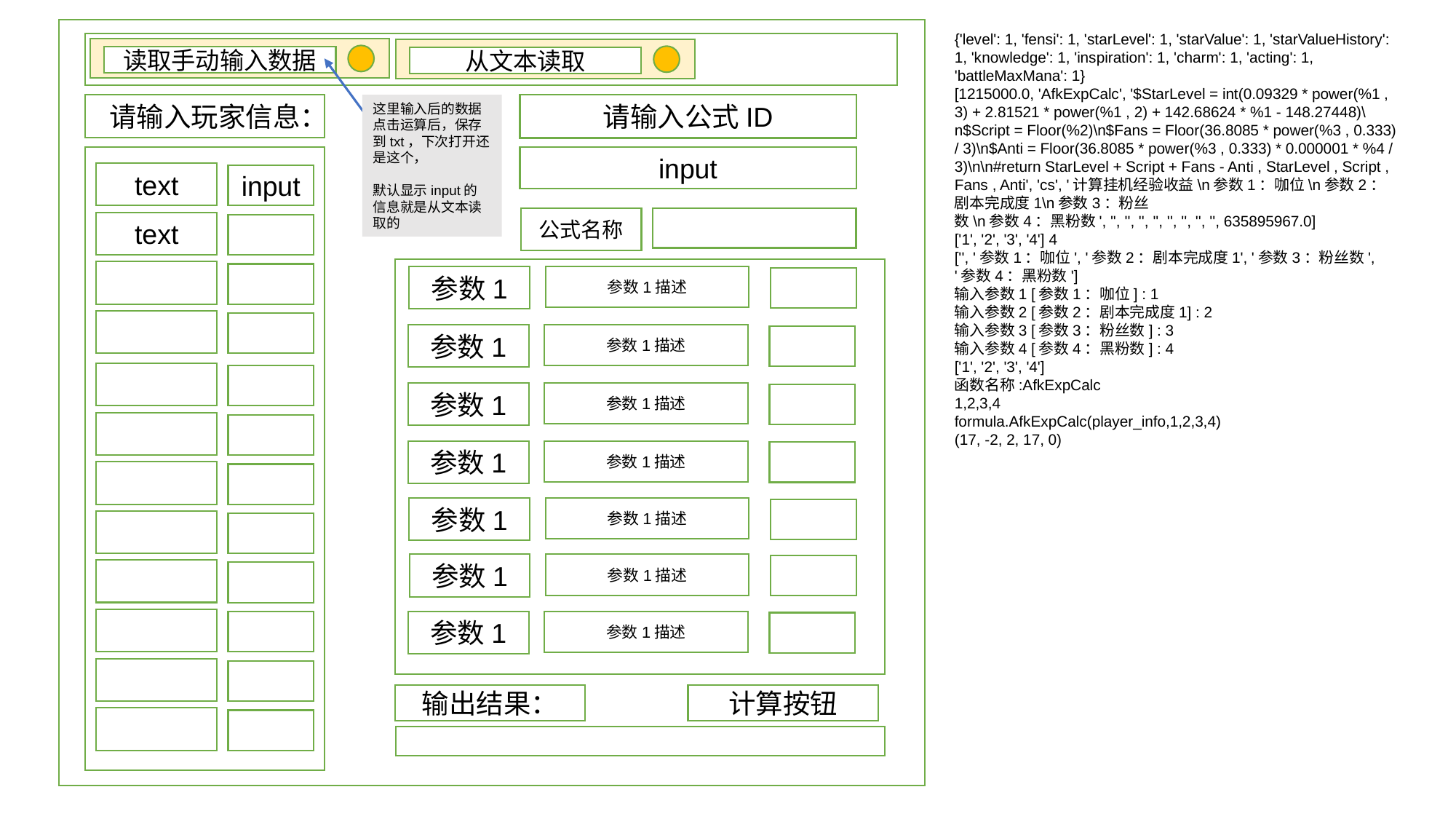

{'level': 1, 'fensi': 1, 'starLevel': 1, 'starValue': 1, 'starValueHistory': 1, 'knowledge': 1, 'inspiration': 1, 'charm': 1, 'acting': 1, 'battleMaxMana': 1}
[1215000.0, 'AfkExpCalc', '$StarLevel = int(0.09329 * power(%1 , 3) + 2.81521 * power(%1 , 2) + 142.68624 * %1 - 148.27448)\n$Script = Floor(%2)\n$Fans = Floor(36.8085 * power(%3 , 0.333) / 3)\n$Anti = Floor(36.8085 * power(%3 , 0.333) * 0.000001 * %4 / 3)\n\n#return StarLevel + Script + Fans - Anti , StarLevel , Script , Fans , Anti', 'cs', '计算挂机经验收益\n参数1：咖位\n参数2：剧本完成度1\n参数3：粉丝
数\n参数4：黑粉数', '', '', '', '', '', '', '', '', 635895967.0]
['1', '2', '3', '4'] 4
['', '参数1：咖位', '参数2：剧本完成度1', '参数3：粉丝数', '参数4：黑粉数']
输入参数1 [参数1：咖位] : 1
输入参数2 [参数2：剧本完成度1] : 2
输入参数3 [参数3：粉丝数] : 3
输入参数4 [参数4：黑粉数] : 4
['1', '2', '3', '4']
函数名称:AfkExpCalc
1,2,3,4
formula.AfkExpCalc(player_info,1,2,3,4)
(17, -2, 2, 17, 0)

读取手动输入数据

从文本读取
请输入玩家信息：
这里输入后的数据点击运算后，保存到txt，下次打开还是这个，

默认显示input的信息就是从文本读取的
请输入公式ID

input
text
input
公式名称

text

参数1
参数1描述

参数1
参数1描述

参数1
参数1描述

参数1
参数1描述

参数1
参数1描述

参数1
参数1描述

参数1
参数1描述

输出结果：
计算按钮